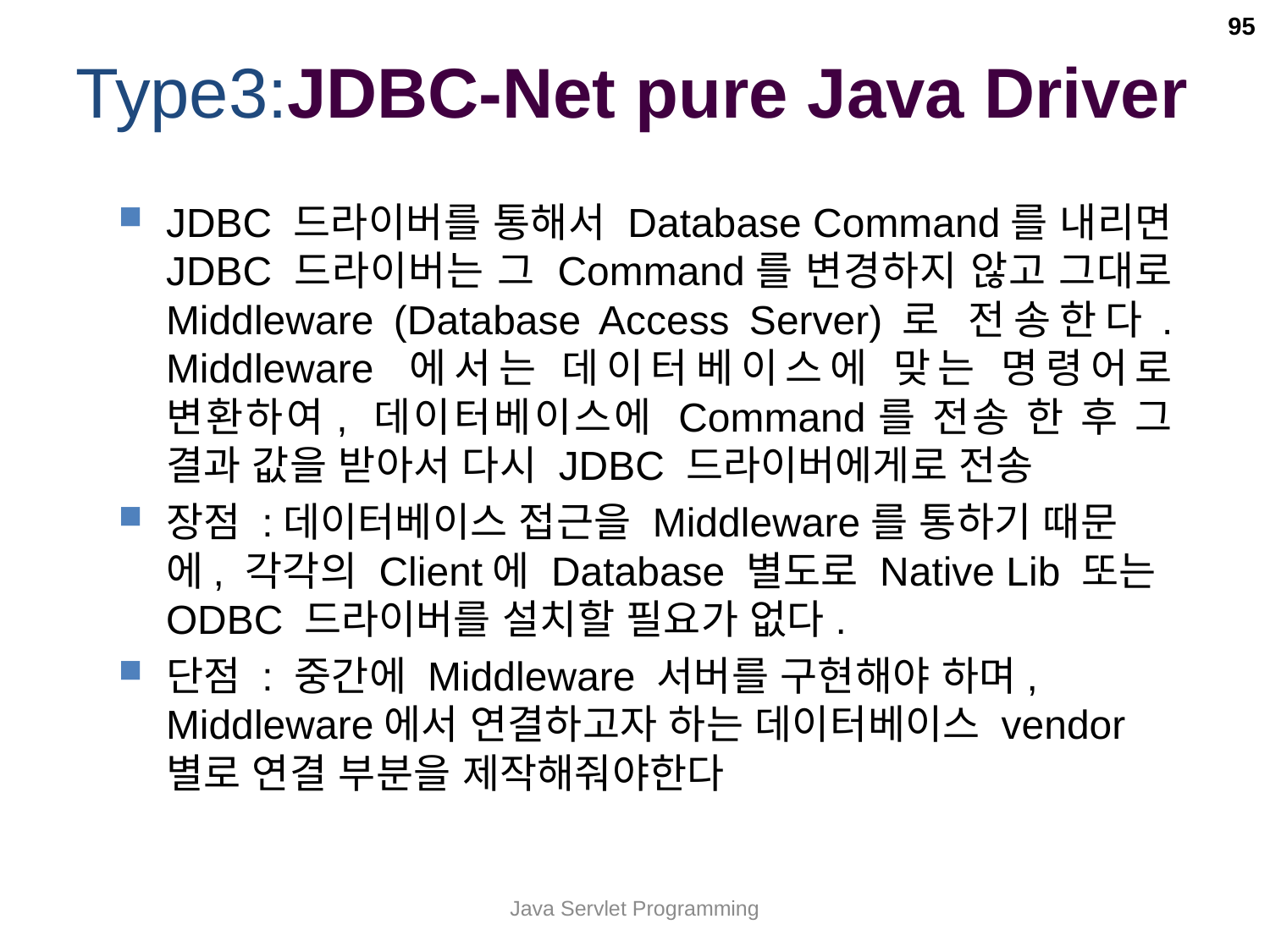

95
Type3:JDBC-Net pure Java Driver
JDBC 드라이버를 통해서 Database Command를 내리면 JDBC 드라이버는 그 Command를 변경하지 않고 그대로 Middleware (Database Access Server)로 전송한다. Middleware 에서는 데이터베이스에 맞는 명령어로 변환하여, 데이터베이스에 Command를 전송 한 후 그 결과 값을 받아서 다시 JDBC 드라이버에게로 전송
장점 :데이터베이스 접근을 Middleware를 통하기 때문에, 각각의 Client에 Database 별도로 Native Lib 또는 ODBC 드라이버를 설치할 필요가 없다.
단점 : 중간에 Middleware 서버를 구현해야 하며, Middleware에서 연결하고자 하는 데이터베이스 vendor별로 연결 부분을 제작해줘야한다

Java Servlet Programming